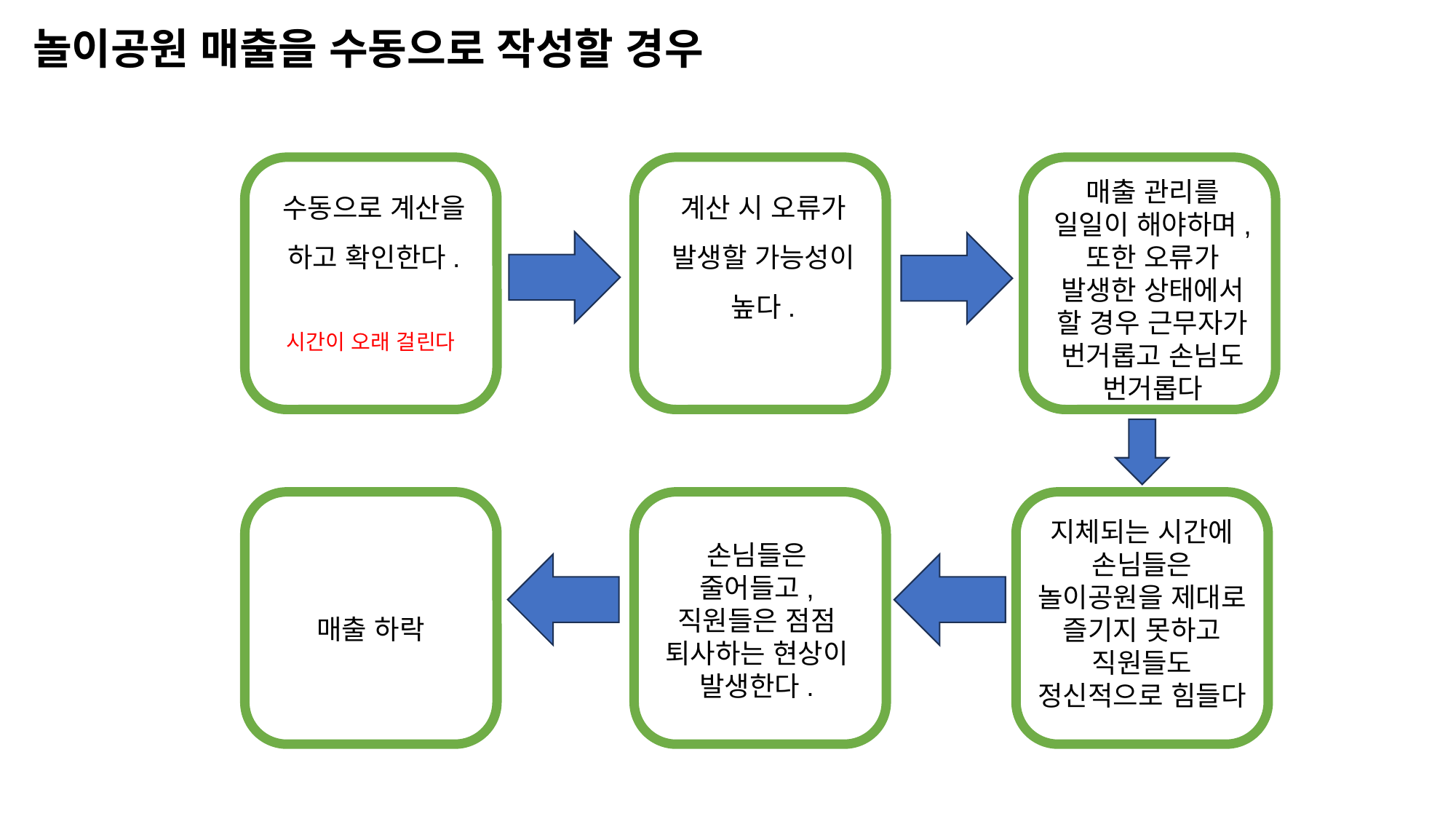

놀이공원 매출을 수동으로 작성할 경우

수동으로 계산을 하고 확인한다.
계산 시 오류가 발생할 가능성이 높다.
매출 관리를 일일이 해야하며, 또한 오류가 발생한 상태에서 할 경우 근무자가 번거롭고 손님도 번거롭다

시간이 오래 걸린다

지체되는 시간에 손님들은 놀이공원을 제대로 즐기지 못하고 직원들도 정신적으로 힘들다
손님들은 줄어들고, 직원들은 점점 퇴사하는 현상이 발생한다.

매출 하락